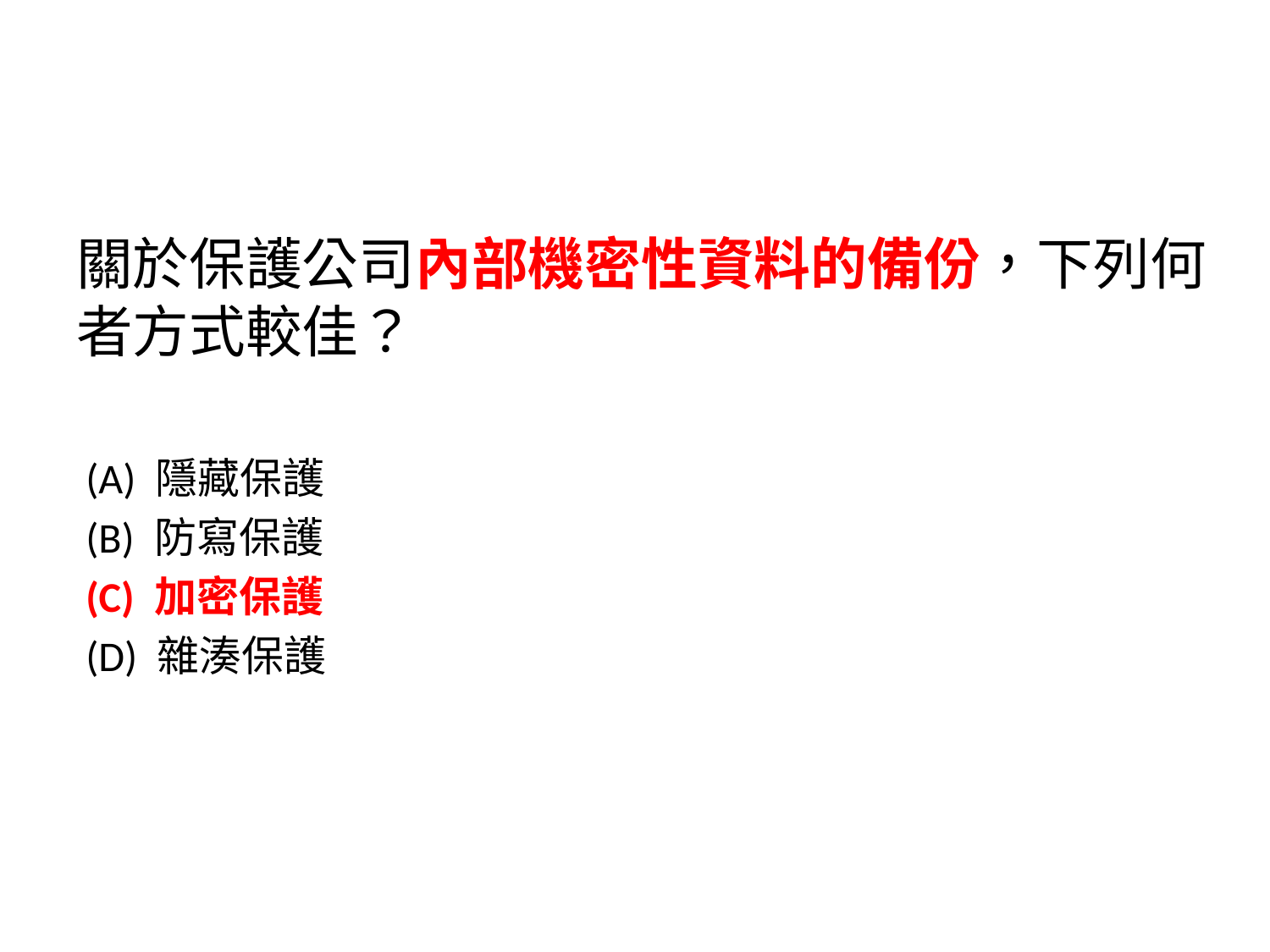

關於保護公司內部機密性資料的備份，下列何者方式較佳？

 (A) 隱藏保護
 (B) 防寫保護
 (C) 加密保護
 (D) 雜湊保護